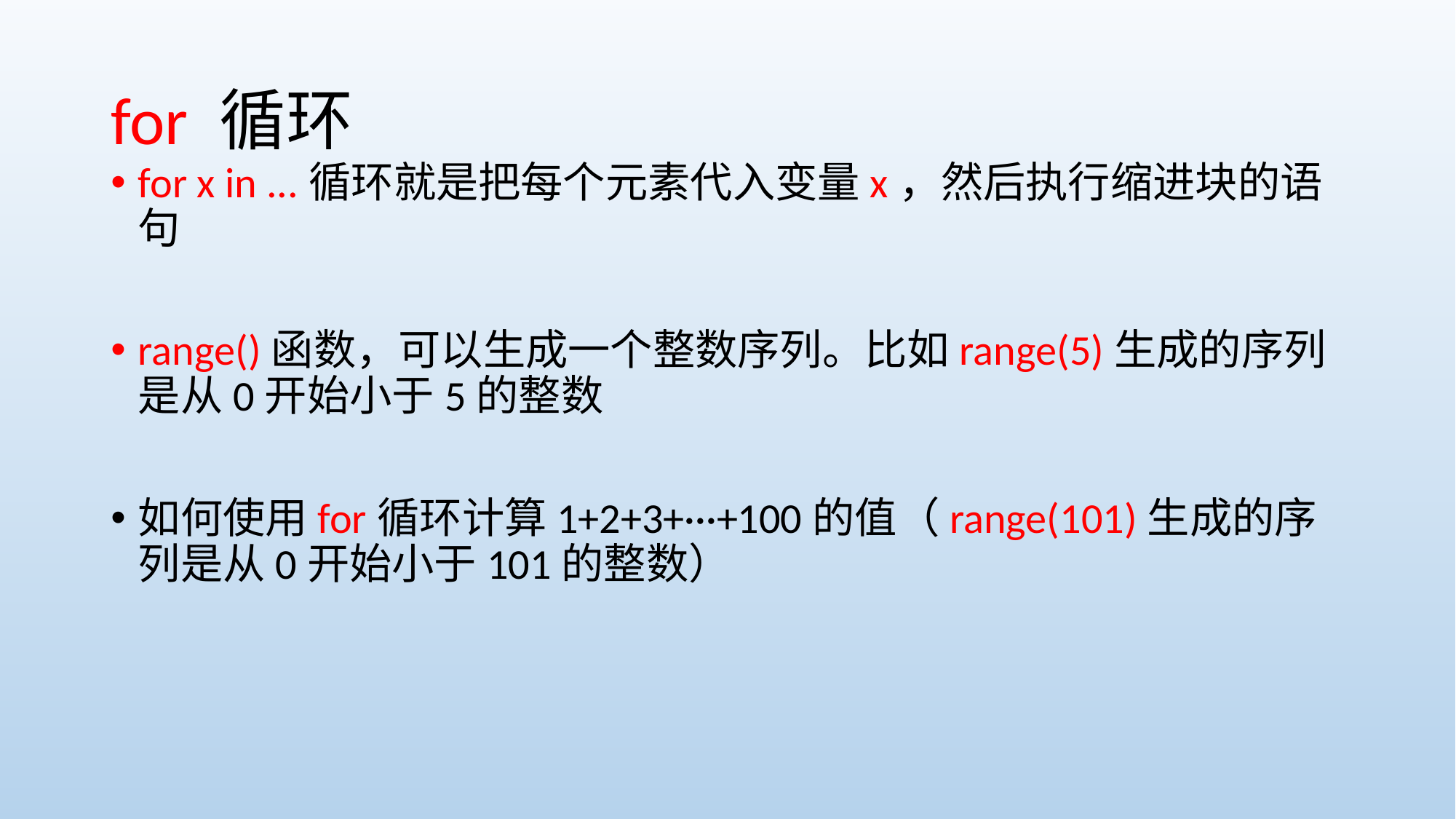

# for 循环
for x in ...循环就是把每个元素代入变量x，然后执行缩进块的语句

range()函数，可以生成一个整数序列。比如range(5)生成的序列是从0开始小于5的整数

如何使用for循环计算1+2+3+···+100的值（range(101)生成的序列是从0开始小于101的整数）